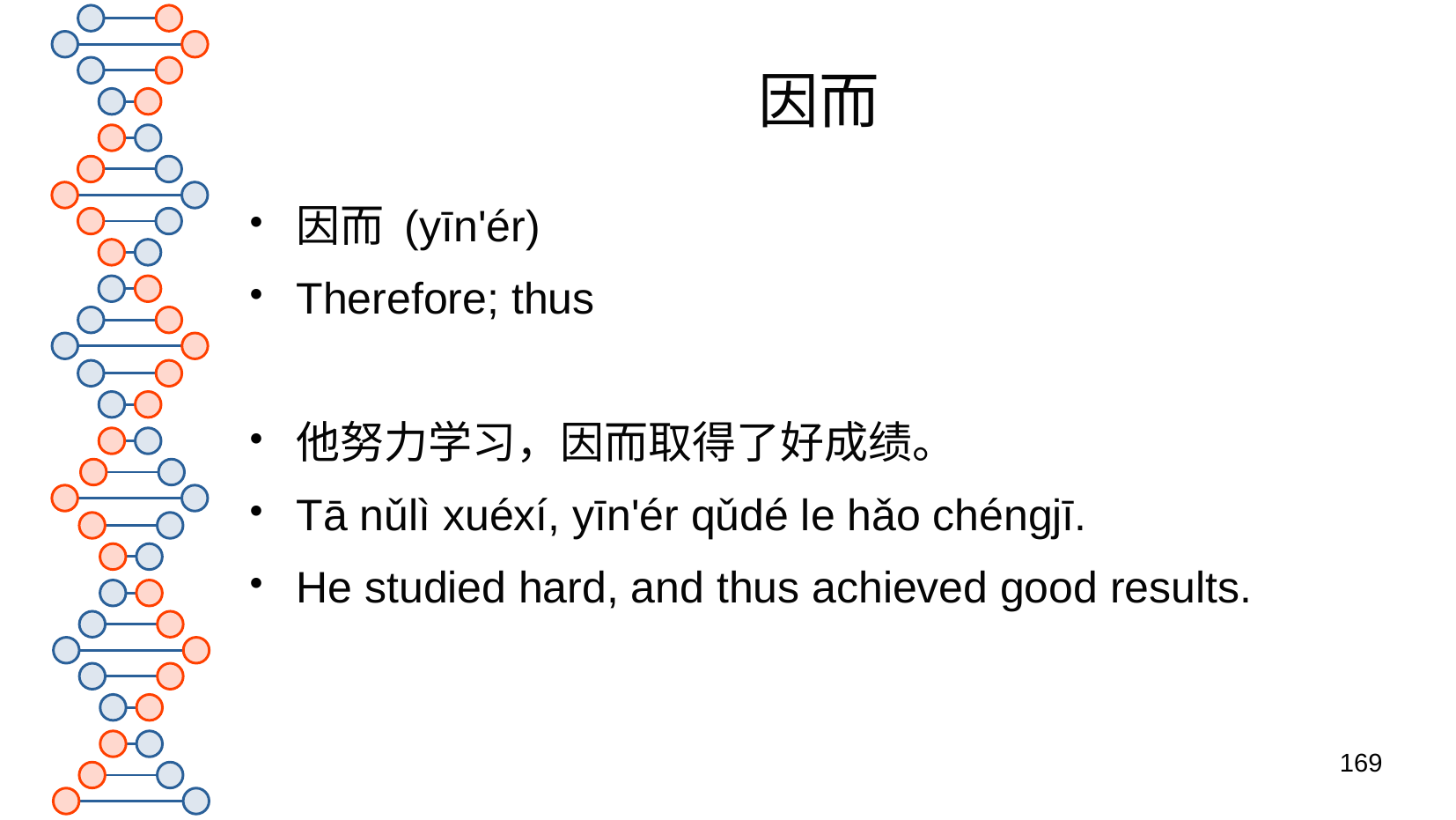

# 因而
因而 (yīn'ér)
Therefore; thus

他努力学习，因而取得了好成绩。
Tā nǔlì xuéxí, yīn'ér qǔdé le hǎo chéngjī.
He studied hard, and thus achieved good results.

169